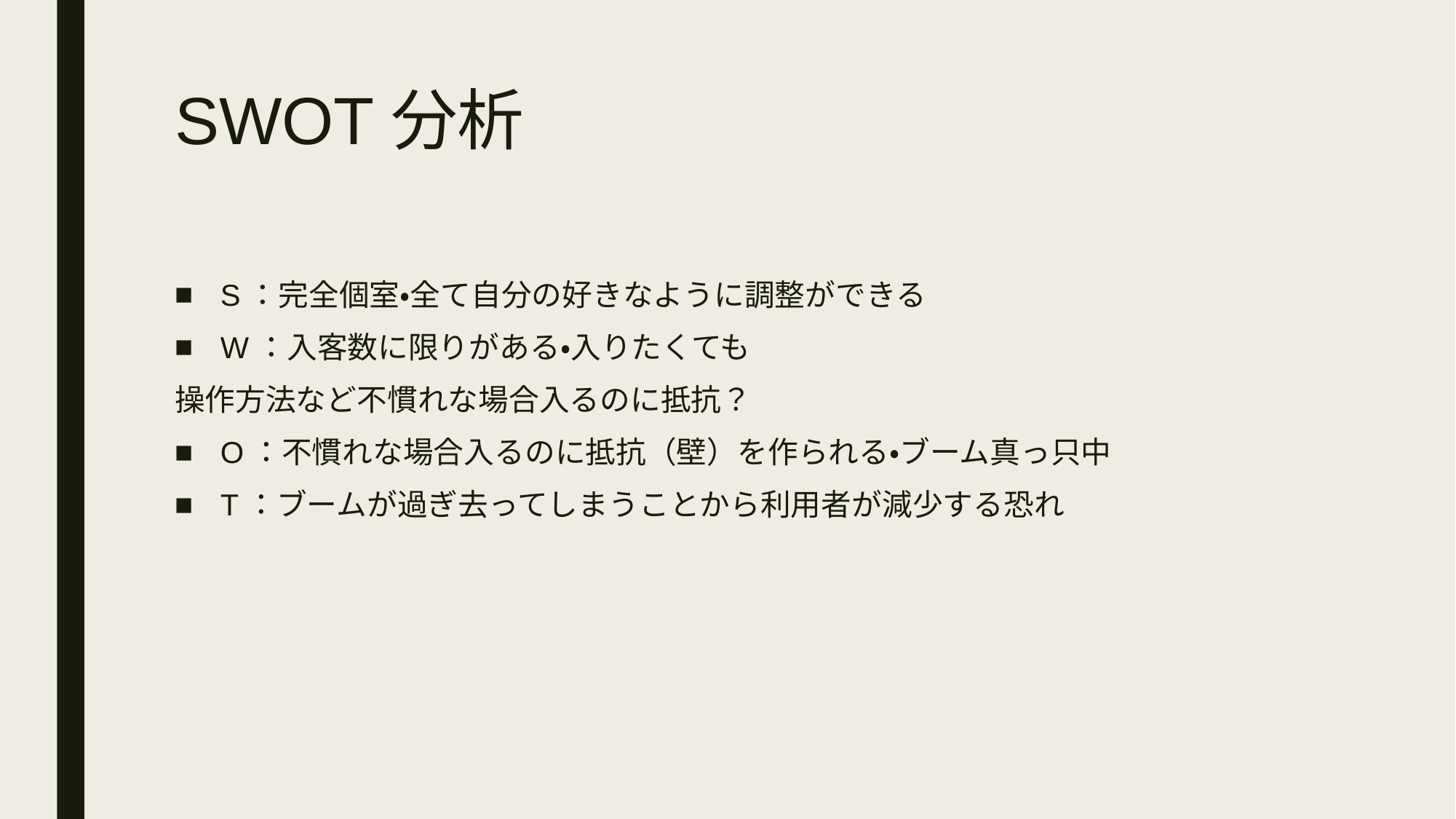

# SWOT分析
S：完全個室・全て自分の好きなように調整ができる
W：入客数に限りがある・入りたくても
操作方法など不慣れな場合入るのに抵抗？
O：不慣れな場合入るのに抵抗（壁）を作られる・ブーム真っ只中
T：ブームが過ぎ去ってしまうことから利用者が減少する恐れ